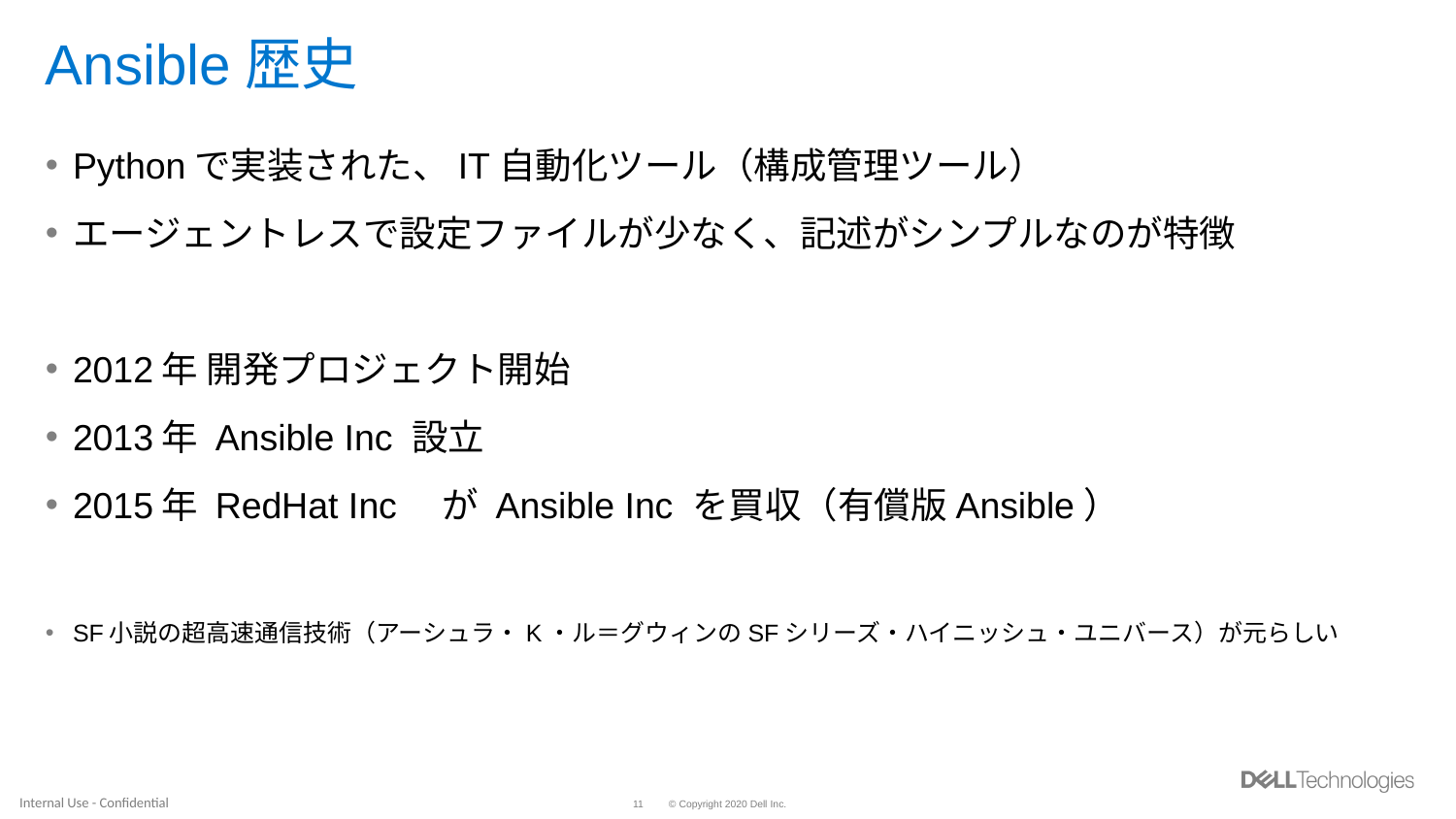

# Ansible歴史
Pythonで実装された、IT自動化ツール（構成管理ツール）
エージェントレスで設定ファイルが少なく、記述がシンプルなのが特徴

2012年 開発プロジェクト開始
2013年 Ansible Inc 設立
2015年 RedHat Inc　が Ansible Inc を買収（有償版Ansible）

SF小説の超高速通信技術（アーシュラ・K・ル＝グウィンのSFシリーズ・ハイニッシュ・ユニバース）が元らしい